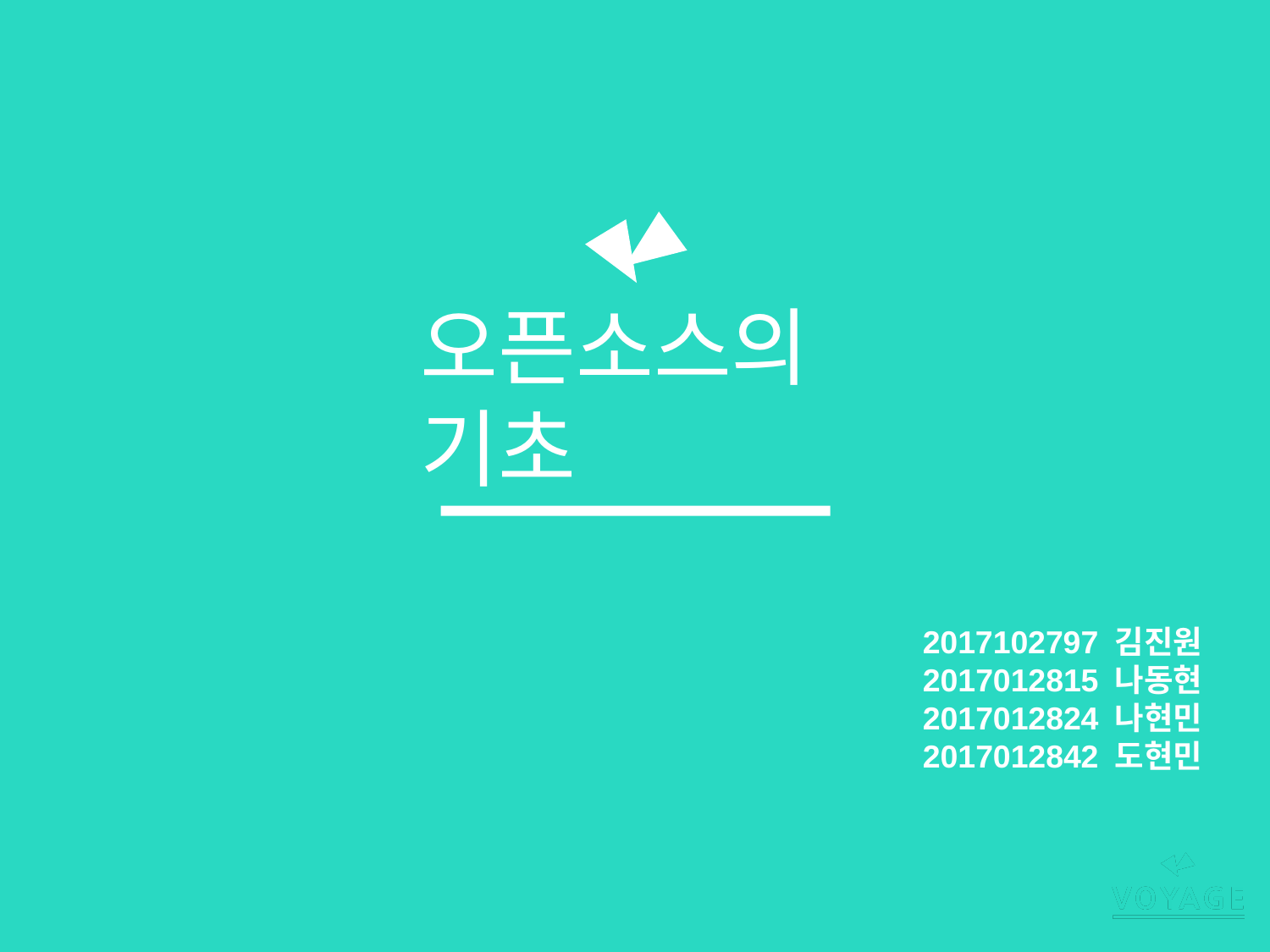

오픈소스의 기초

2017102797 김진원
2017012815 나동현
2017012824 나현민
2017012842 도현민